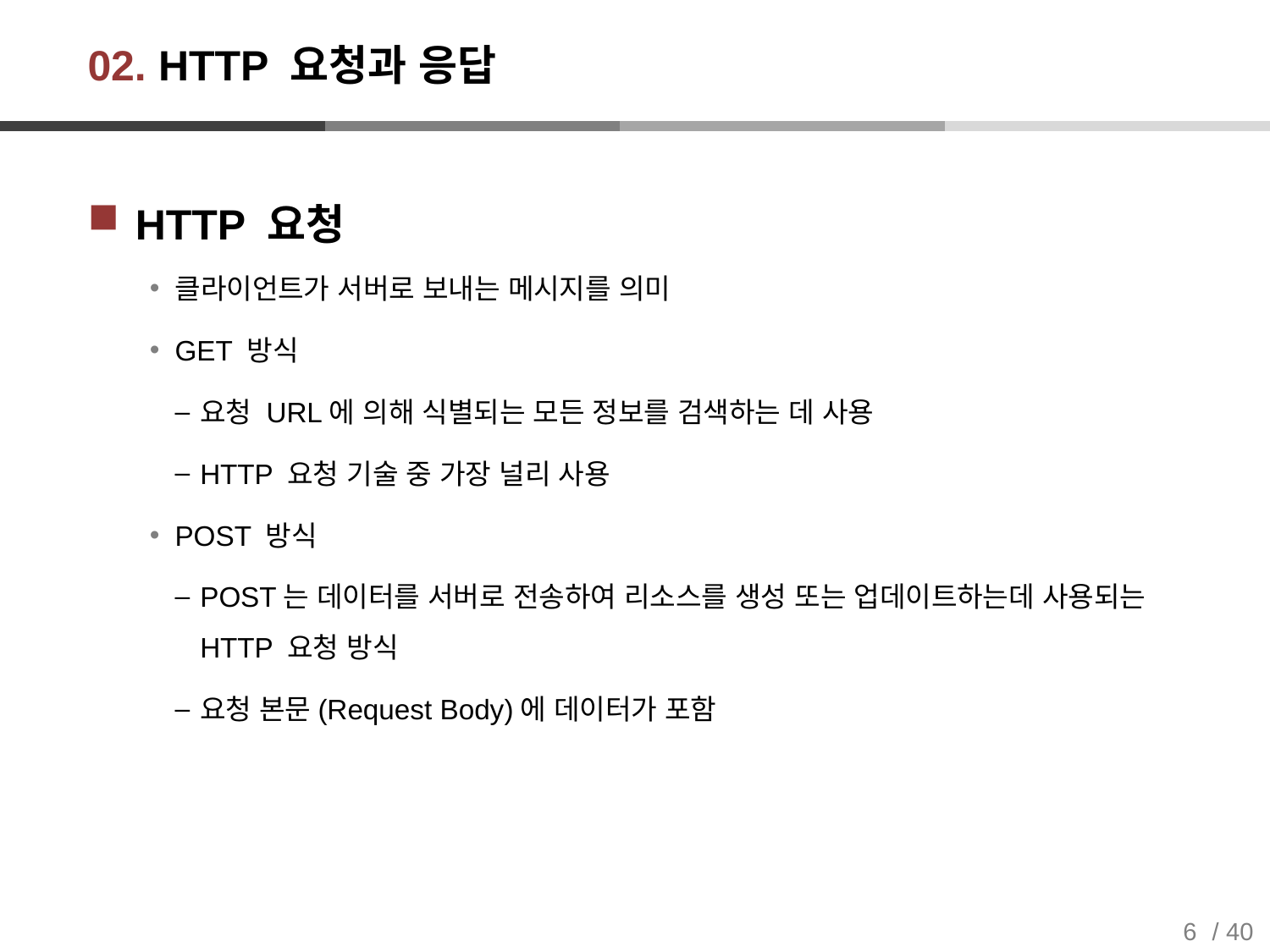

# 02. HTTP 요청과 응답
HTTP 요청
클라이언트가 서버로 보내는 메시지를 의미
GET 방식
요청 URL에 의해 식별되는 모든 정보를 검색하는 데 사용
HTTP 요청 기술 중 가장 널리 사용
POST 방식
POST는 데이터를 서버로 전송하여 리소스를 생성 또는 업데이트하는데 사용되는 HTTP 요청 방식
요청 본문(Request Body)에 데이터가 포함